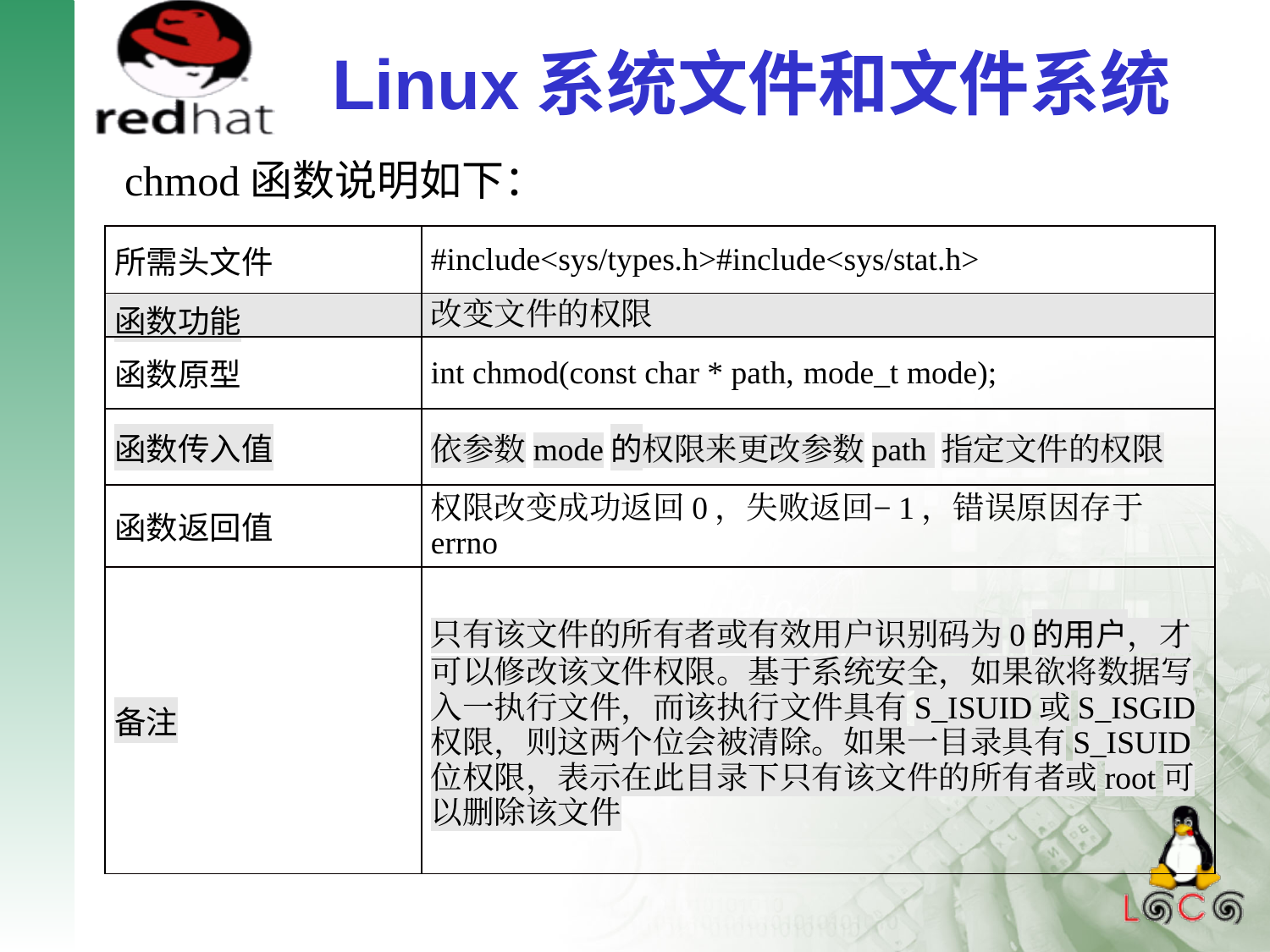

# Linux系统文件和文件系统
chmod函数说明如下：
| 所需头文件 | #include<sys/types.h>#include<sys/stat.h> |
| --- | --- |
| 函数功能 | 改变文件的权限 |
| 函数原型 | int chmod(const char \* path, mode\_t mode); |
| 函数传入值 | 依参数mode的权限来更改参数path 指定文件的权限 |
| 函数返回值 | 权限改变成功返回0，失败返回−1，错误原因存于errno |
| 备注 | 只有该文件的所有者或有效用户识别码为0的用户，才可以修改该文件权限。基于系统安全，如果欲将数据写入一执行文件，而该执行文件具有S\_ISUID或S\_ISGID权限，则这两个位会被清除。如果一目录具有S\_ISUID位权限，表示在此目录下只有该文件的所有者或root可以删除该文件 |